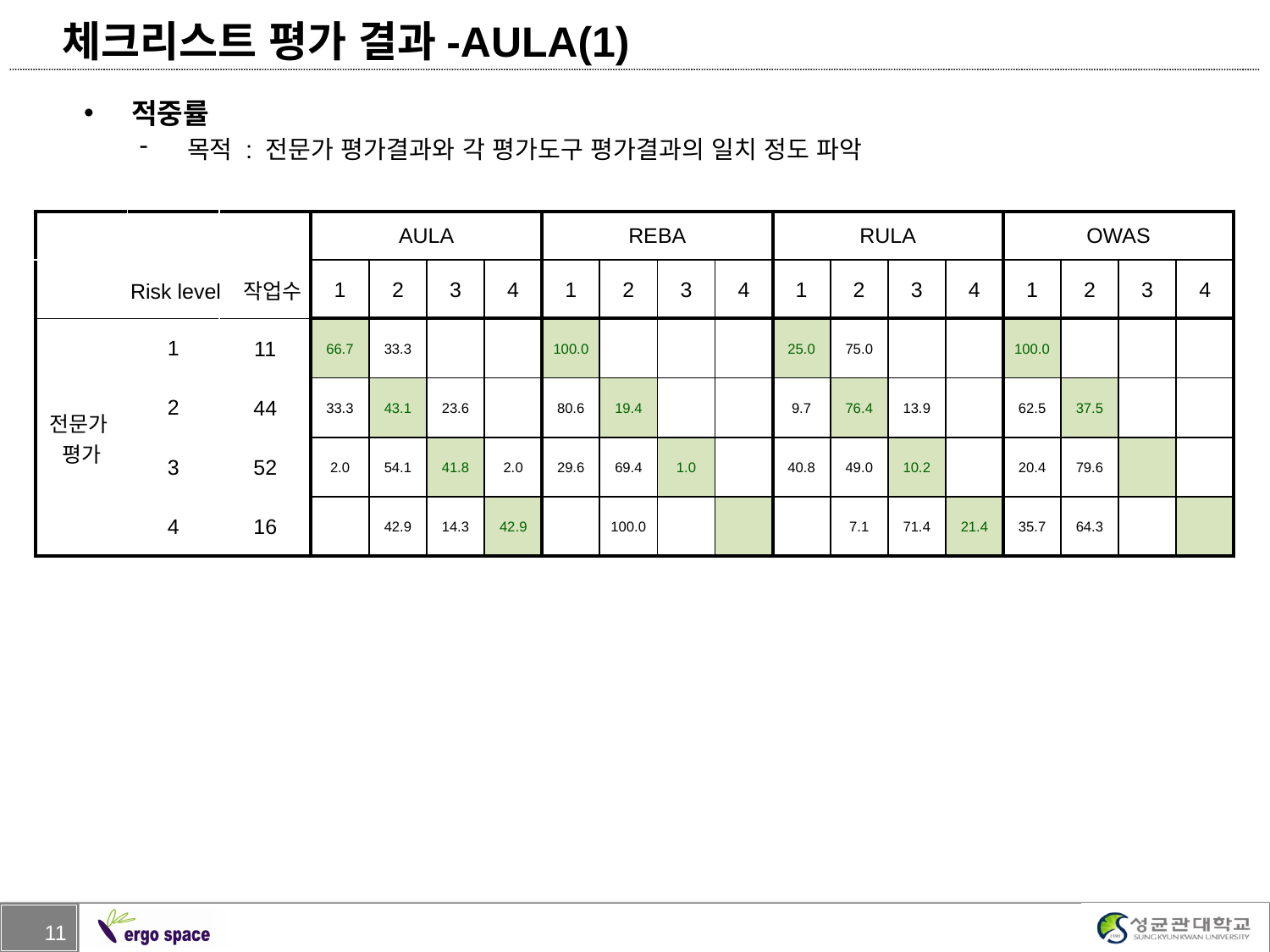

# 체크리스트 평가 결과-AULA(1)
적중률
목적 : 전문가 평가결과와 각 평가도구 평가결과의 일치 정도 파악

|  |  |  | AULA |  |  |  | REBA |  |  |  | RULA |  |  |  | OWAS |  |  |  |
| --- | --- | --- | --- | --- | --- | --- | --- | --- | --- | --- | --- | --- | --- | --- | --- | --- | --- | --- |
|  | Risk level 작업수 |  | 1 | 2 | 3 | 4 | 1 | 2 | 3 | 4 | 1 | 2 | 3 | 4 | 1 | 2 | 3 | 4 |
| 전문가 평가 | 1 | 11 | 66.7 | 33.3 |  |  | 100.0 |  |  |  | 25.0 | 75.0 |  |  | 100.0 |  |  |  |
|  | 2 | 44 | 33.3 | 43.1 | 23.6 |  | 80.6 | 19.4 |  |  | 9.7 | 76.4 | 13.9 |  | 62.5 | 37.5 |  |  |
|  | 3 | 52 | 2.0 | 54.1 | 41.8 | 2.0 | 29.6 | 69.4 | 1.0 |  | 40.8 | 49.0 | 10.2 |  | 20.4 | 79.6 |  |  |
|  | 4 | 16 |  | 42.9 | 14.3 | 42.9 |  | 100.0 |  |  |  | 7.1 | 71.4 | 21.4 | 35.7 | 64.3 |  |  |